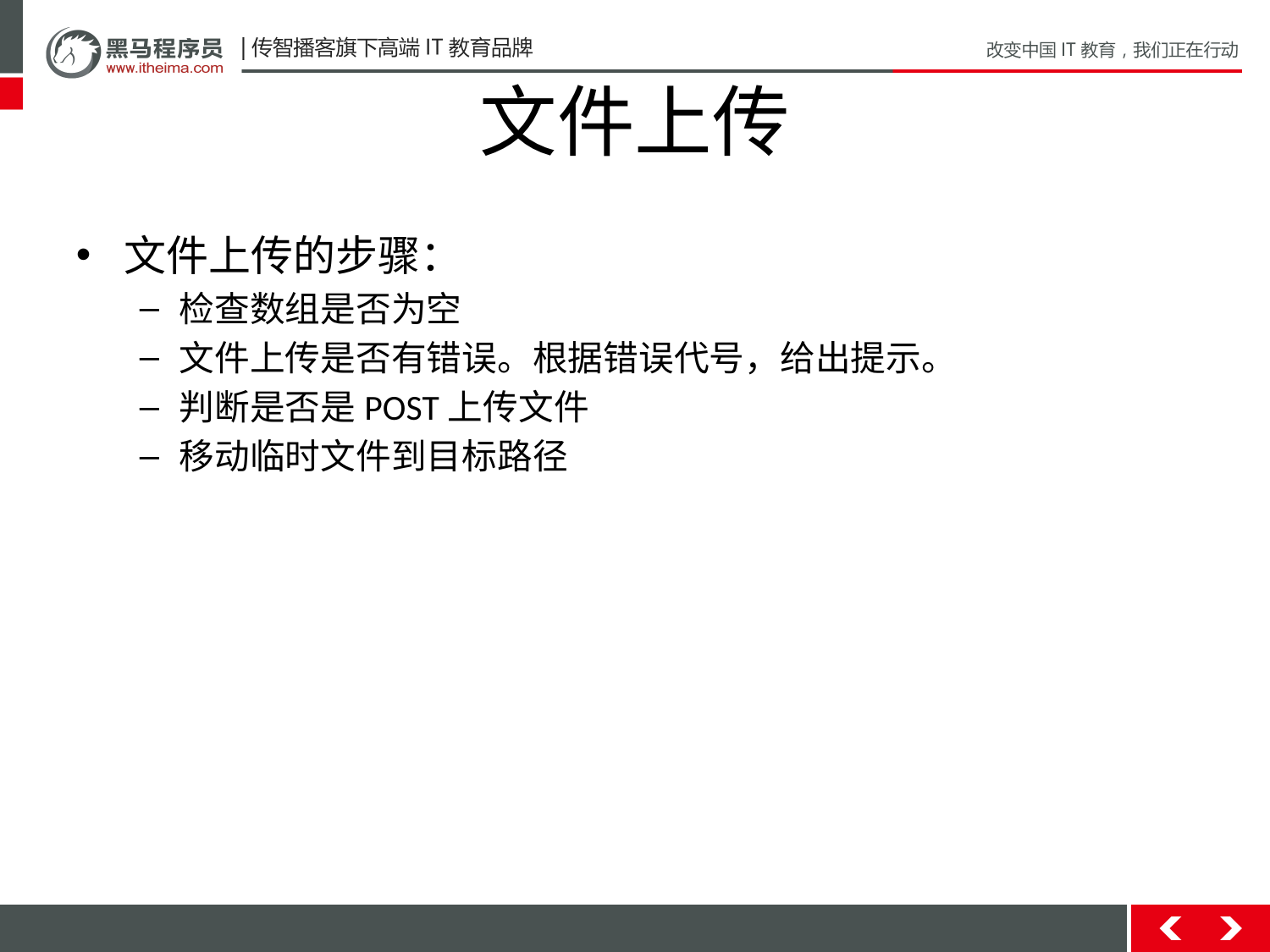

# 文件上传
文件上传的步骤：
检查数组是否为空
文件上传是否有错误。根据错误代号，给出提示。
判断是否是POST上传文件
移动临时文件到目标路径